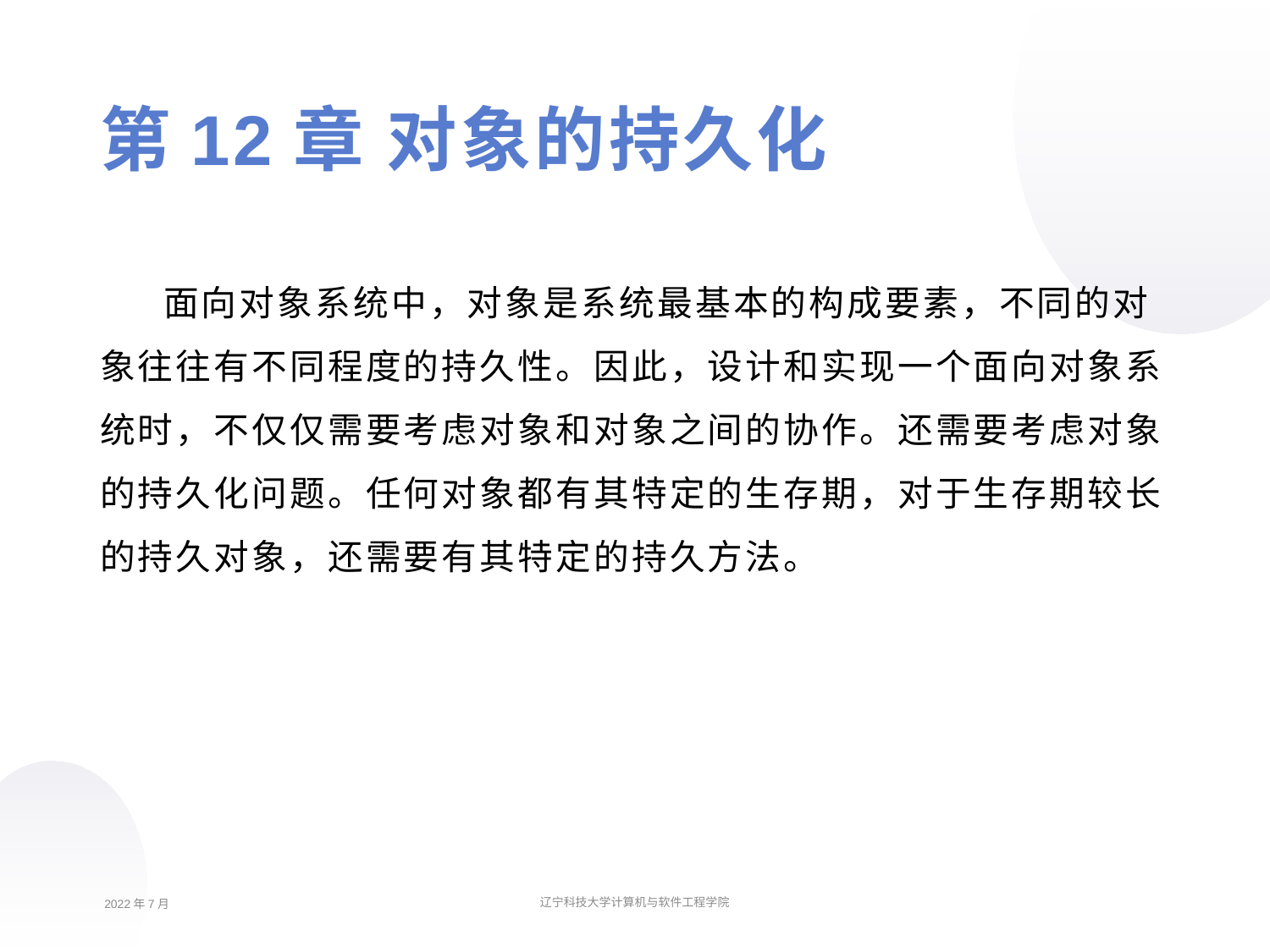

第12章 对象的持久化
面向对象系统中，对象是系统最基本的构成要素，不同的对象往往有不同程度的持久性。因此，设计和实现一个面向对象系统时，不仅仅需要考虑对象和对象之间的协作。还需要考虑对象的持久化问题。任何对象都有其特定的生存期，对于生存期较长的持久对象，还需要有其特定的持久方法。

2022年7月
辽宁科技大学计算机与软件工程学院
2